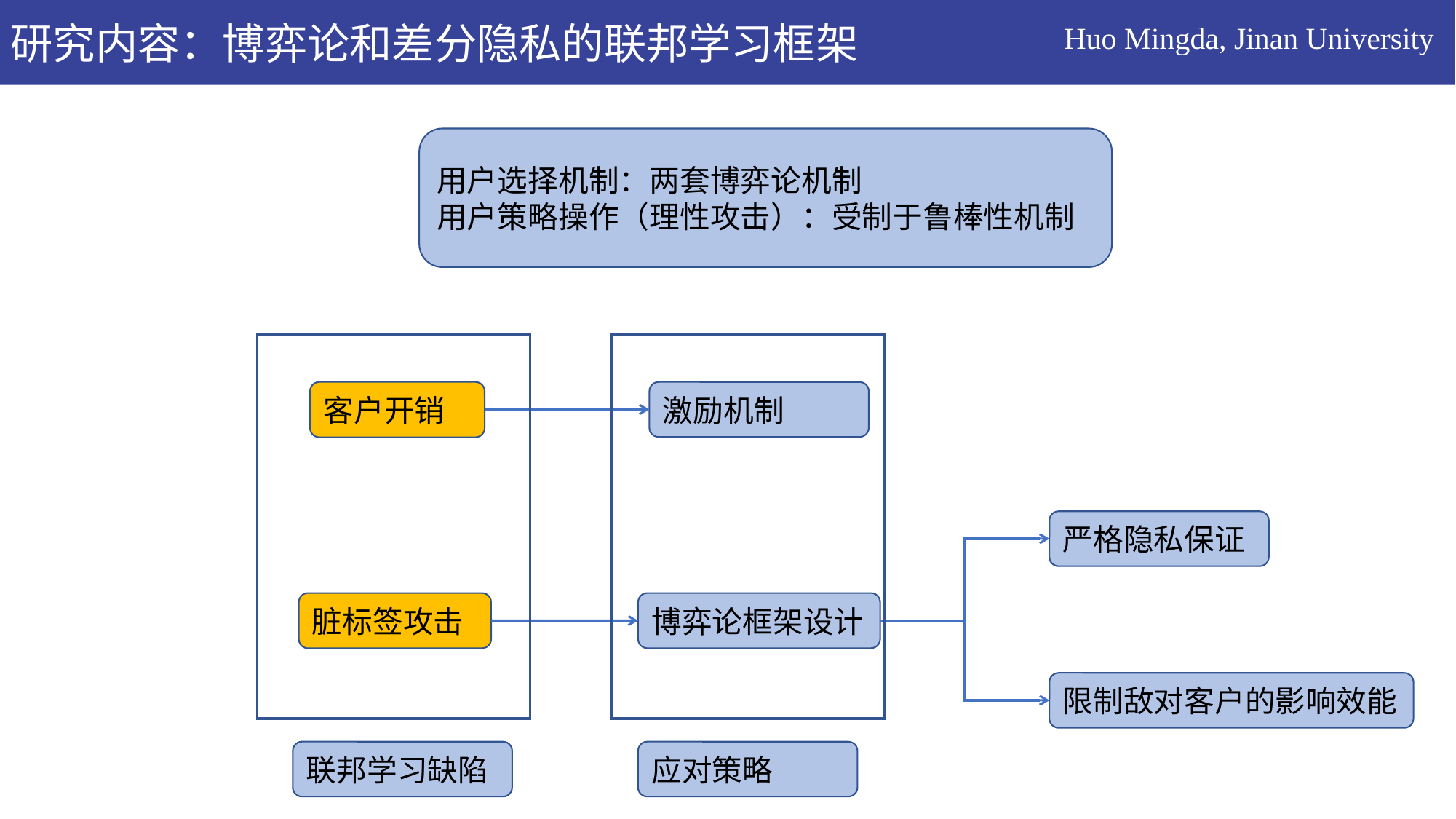

Huo Mingda, Jinan University
研究内容：博弈论和差分隐私的联邦学习框架
用户选择机制：两套博弈论机制
用户策略操作（理性攻击）：受制于鲁棒性机制

客户开销
激励机制
严格隐私保证
脏标签攻击
博弈论框架设计
限制敌对客户的影响效能
联邦学习缺陷
应对策略